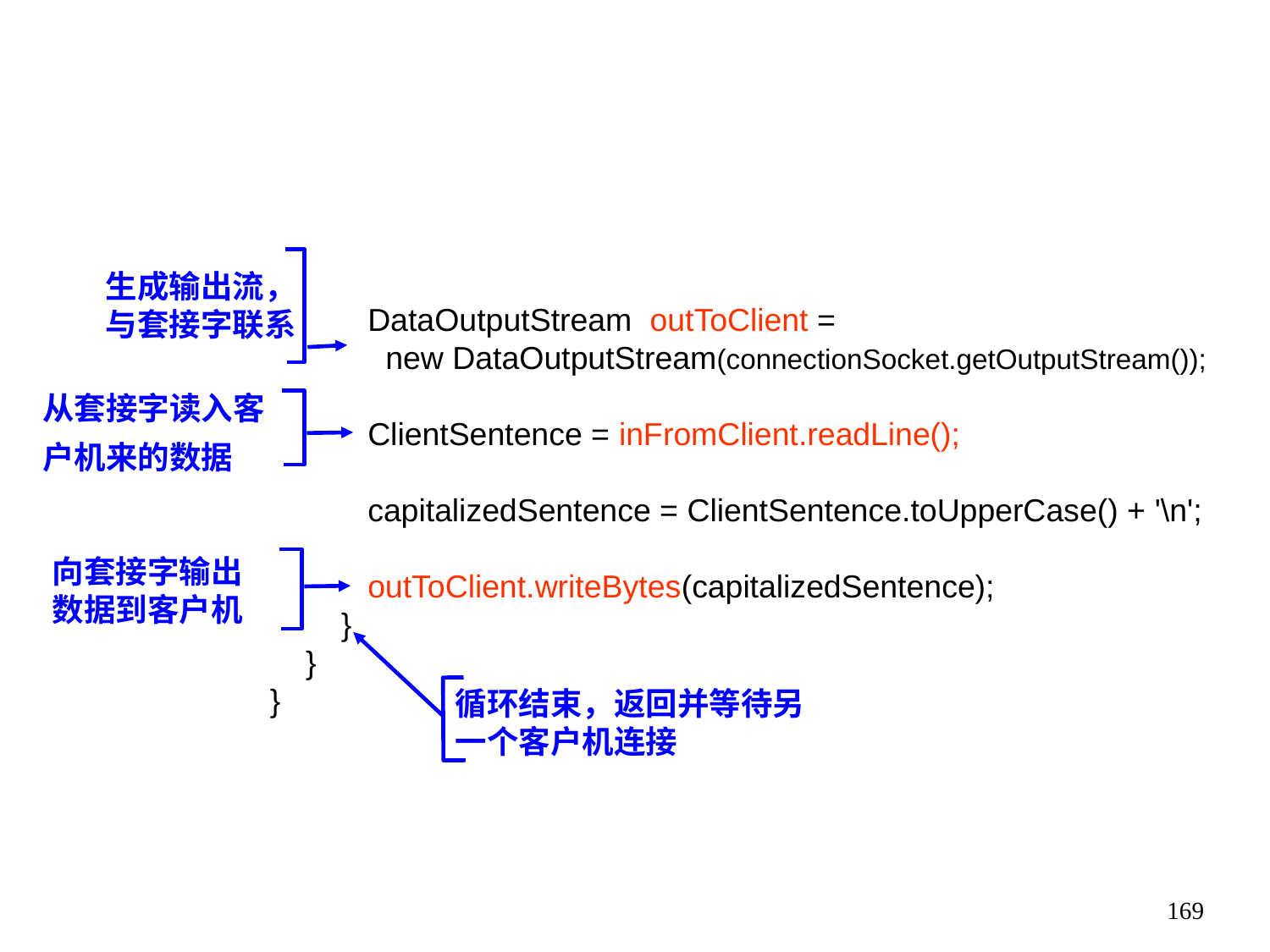

#

           DataOutputStream  outToClient =
             new DataOutputStream(connectionSocket.getOutputStream());

           ClientSentence = inFromClient.readLine();

           capitalizedSentence = ClientSentence.toUpperCase() + '\n';

           outToClient.writeBytes(capitalizedSentence);
        }
    }
}

生成输出流，与套接字联系

从套接字读入客户机来的数据

向套接字输出数据到客户机

循环结束，返回并等待另一个客户机连接

169